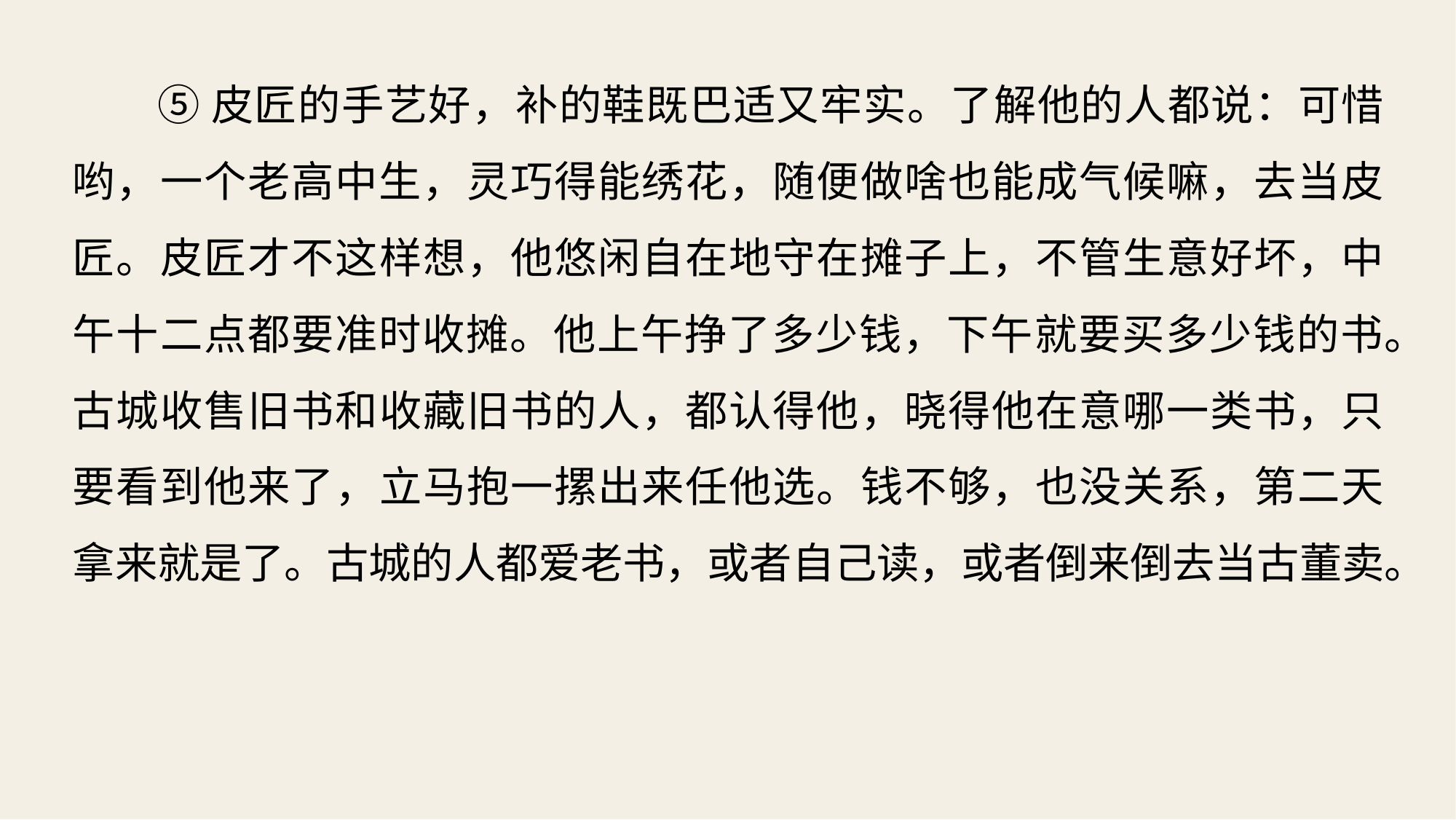

⑤皮匠的手艺好，补的鞋既巴适又牢实。了解他的人都说：可惜哟，一个老高中生，灵巧得能绣花，随便做啥也能成气候嘛，去当皮匠。皮匠才不这样想，他悠闲自在地守在摊子上，不管生意好坏，中午十二点都要准时收摊。他上午挣了多少钱，下午就要买多少钱的书。古城收售旧书和收藏旧书的人，都认得他，晓得他在意哪一类书，只要看到他来了，立马抱一摞出来任他选。钱不够，也没关系，第二天拿来就是了。古城的人都爱老书，或者自己读，或者倒来倒去当古董卖。